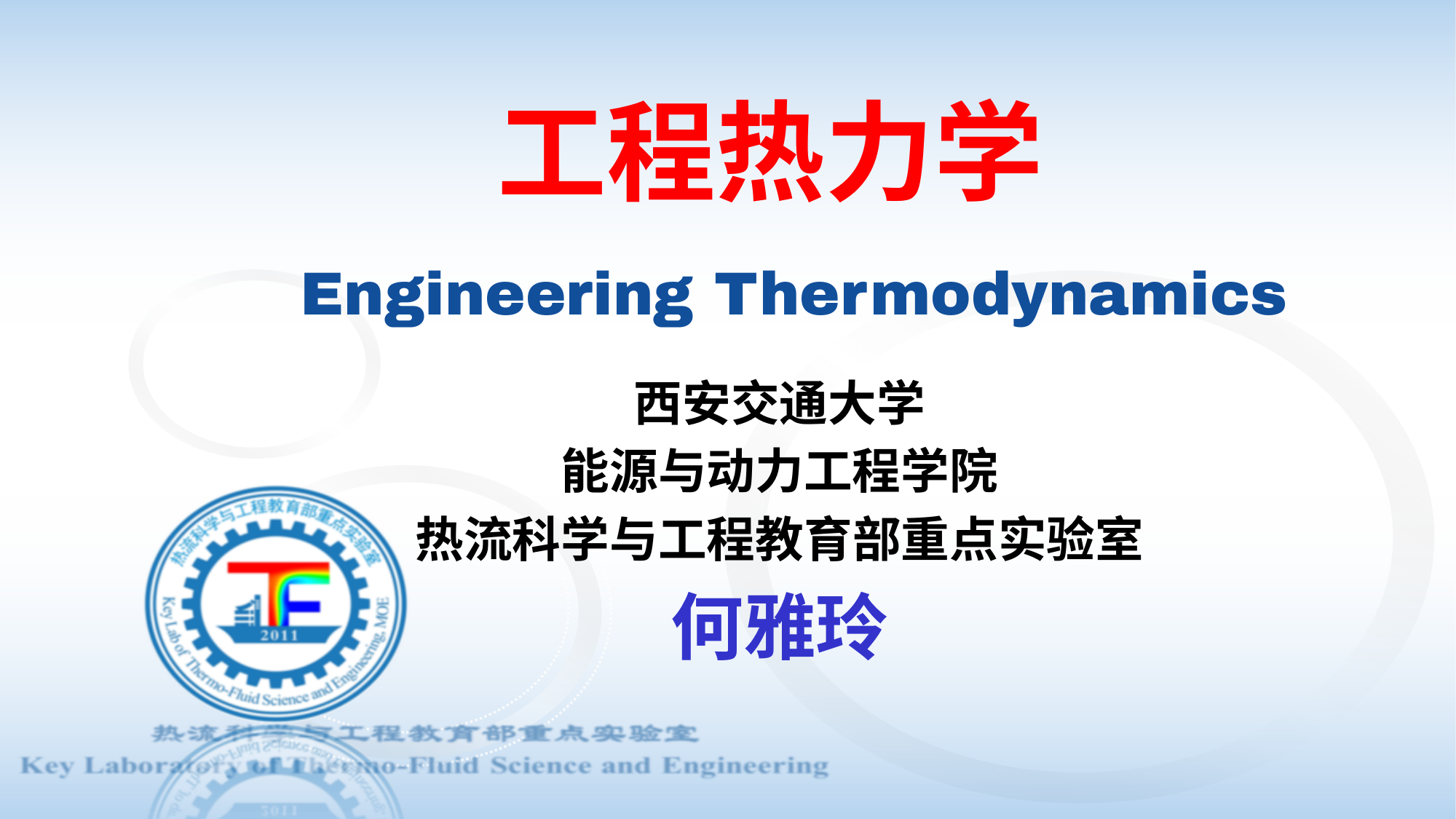

工程热力学
 Engineering Thermodynamics
西安交通大学
能源与动力工程学院
热流科学与工程教育部重点实验室
何雅玲